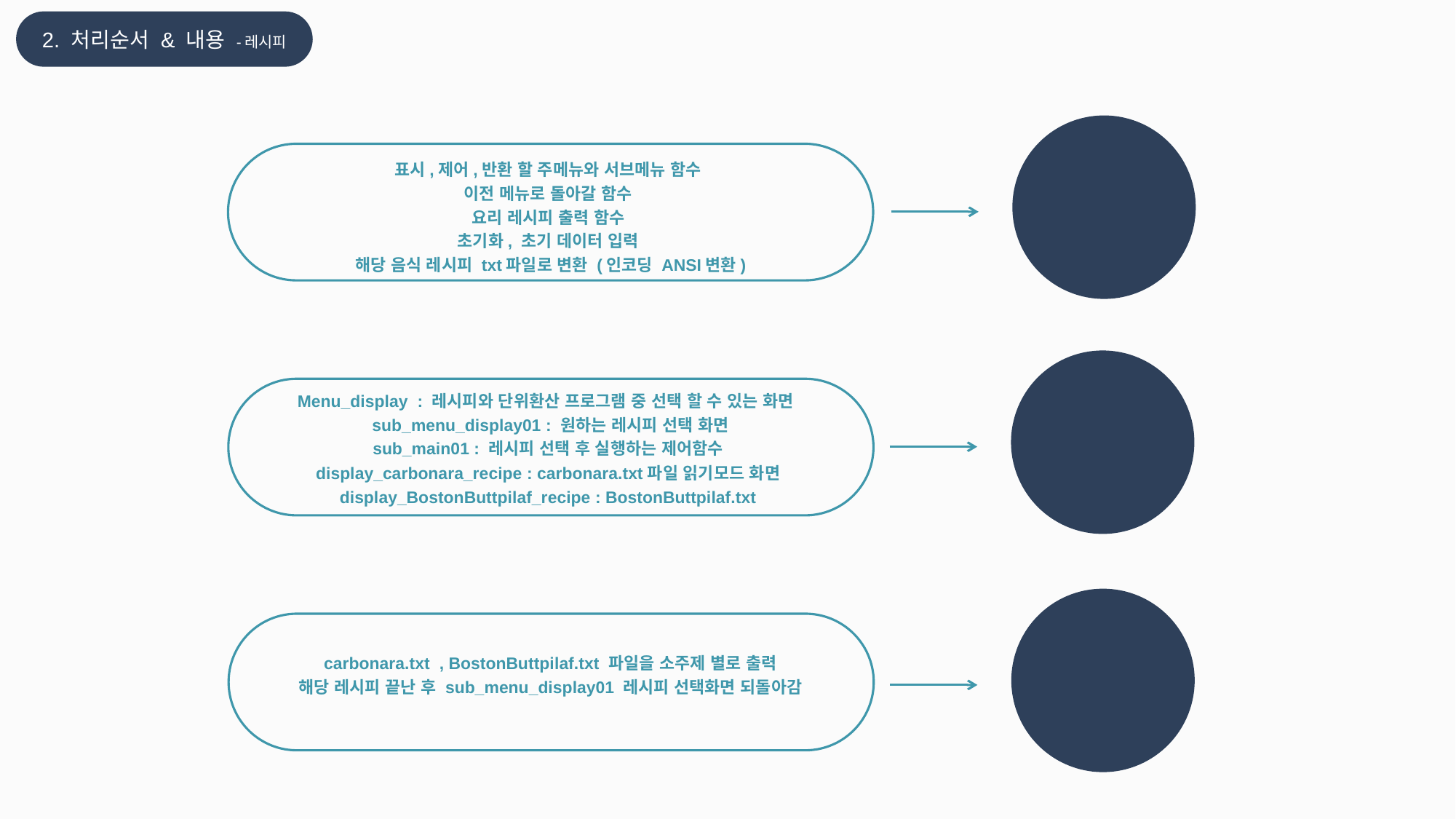

2. 처리순서 & 내용 -레시피

표시,제어,반환 할 주메뉴와 서브메뉴 함수
이전 메뉴로 돌아갈 함수
요리 레시피 출력 함수
초기화, 초기 데이터 입력
해당 음식 레시피 txt파일로 변환 (인코딩 ANSI변환)
초기 상태

Menu_display  : 레시피와 단위환산 프로그램 중 선택 할 수 있는 화면
sub_menu_display01 : 원하는 레시피 선택 화면
sub_main01 : 레시피 선택 후 실행하는 제어함수
display_carbonara_recipe : carbonara.txt파일 읽기모드 화면
display_BostonButtpilaf_recipe : BostonButtpilaf.txt

처리 과정

carbonara.txt  , BostonButtpilaf.txt 파일을 소주제 별로 출력
해당 레시피 끝난 후 sub_menu_display01 레시피 선택화면 되돌아감

최종 상태